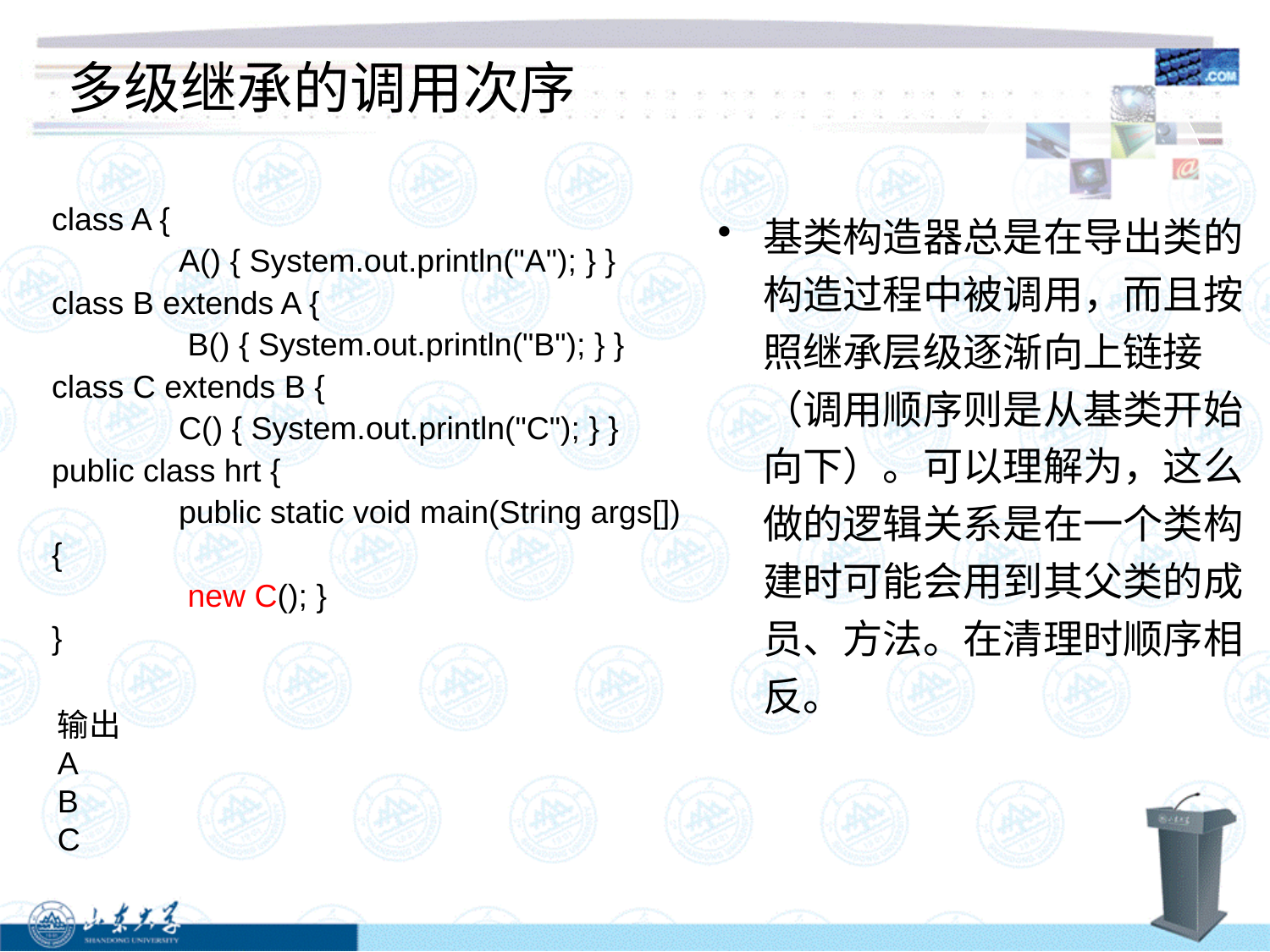

# 多级继承的调用次序
class A {
	A() { System.out.println("A"); } } class B extends A {
	 B() { System.out.println("B"); } } class C extends B {
	C() { System.out.println("C"); } } public class hrt {
	public static void main(String args[]) {
	 new C(); }
}
基类构造器总是在导出类的构造过程中被调用，而且按照继承层级逐渐向上链接（调用顺序则是从基类开始向下）。可以理解为，这么做的逻辑关系是在一个类构建时可能会用到其父类的成员、方法。在清理时顺序相反。
输出
A
B
C